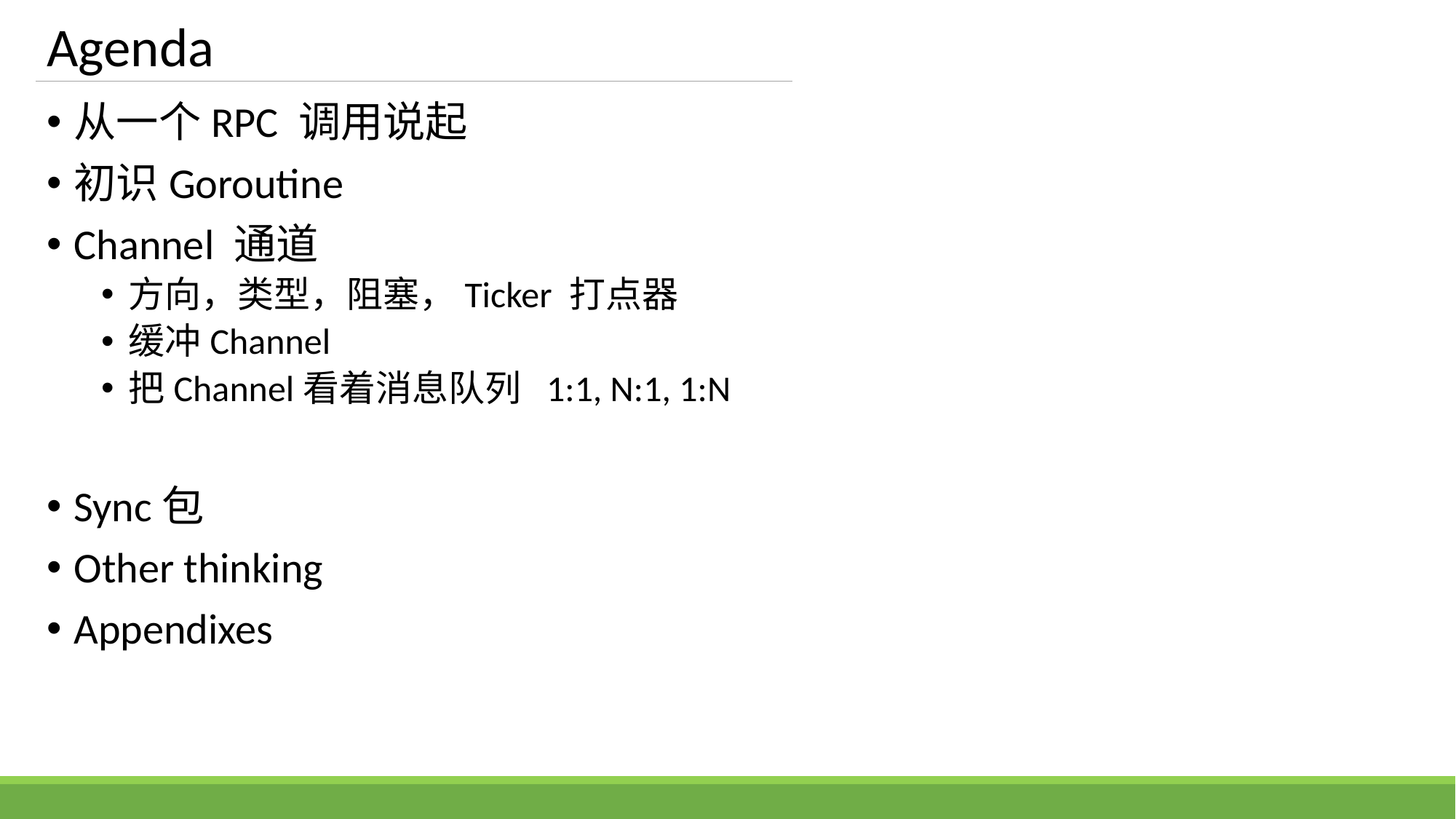

# Agenda
从一个RPC 调用说起
初识Goroutine
Channel 通道
方向，类型，阻塞，Ticker 打点器
缓冲Channel
把Channel看着消息队列  1:1, N:1, 1:N

Sync包
Other thinking
Appendixes